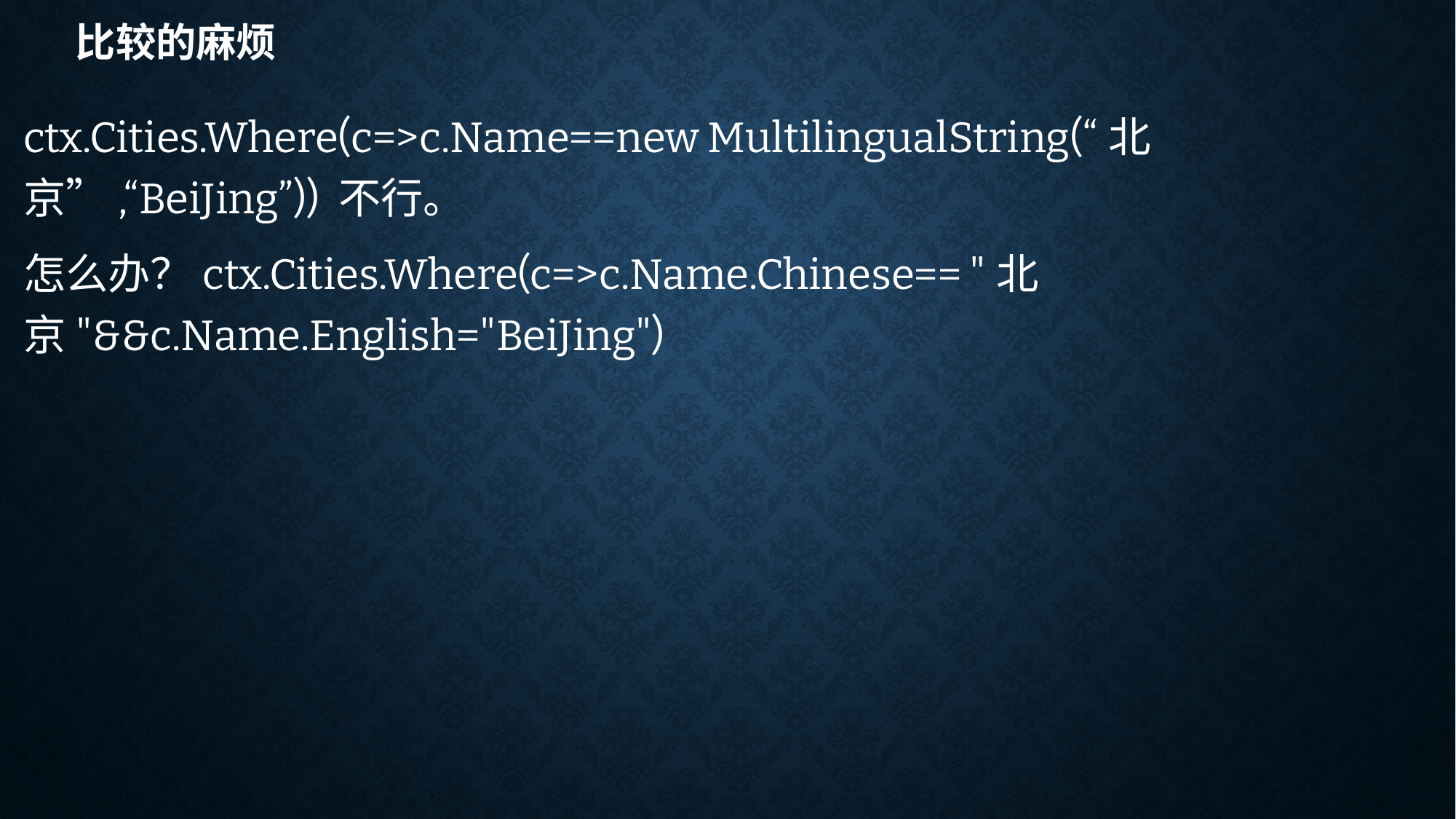

# 比较的麻烦
ctx.Cities.Where(c=>c.Name==new MultilingualString(“北京”,“BeiJing”)) 不行。
怎么办？ctx.Cities.Where(c=>c.Name.Chinese== "北京"&&c.Name.English="BeiJing")